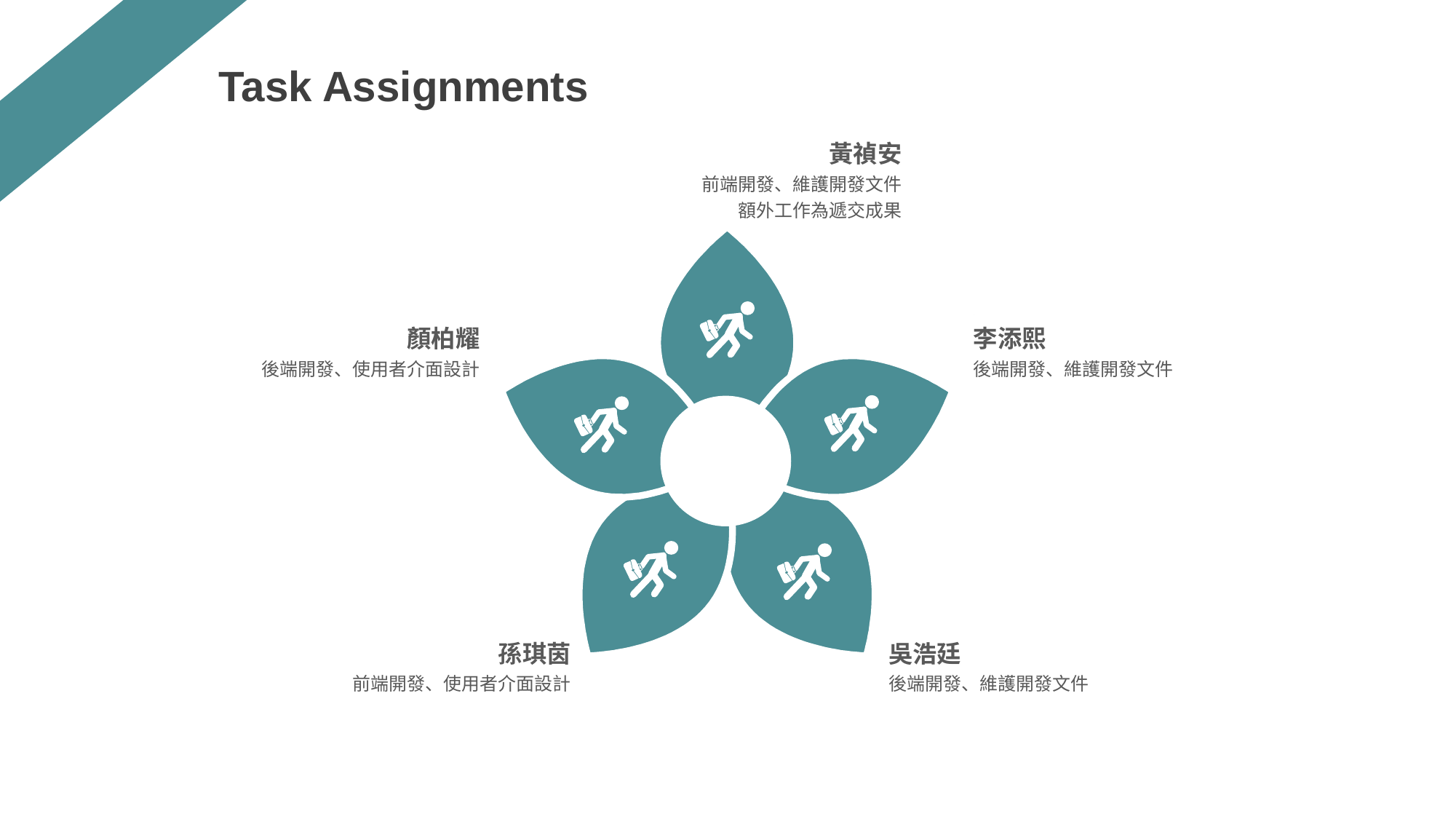

Task Assignments
黃禎安
前端開發、維護開發文件
額外工作為遞交成果

顏柏耀
後端開發、使用者介面設計

李添熙
後端開發、維護開發文件

孫琪茵
前端開發、使用者介面設計
吳浩廷
後端開發、維護開發文件